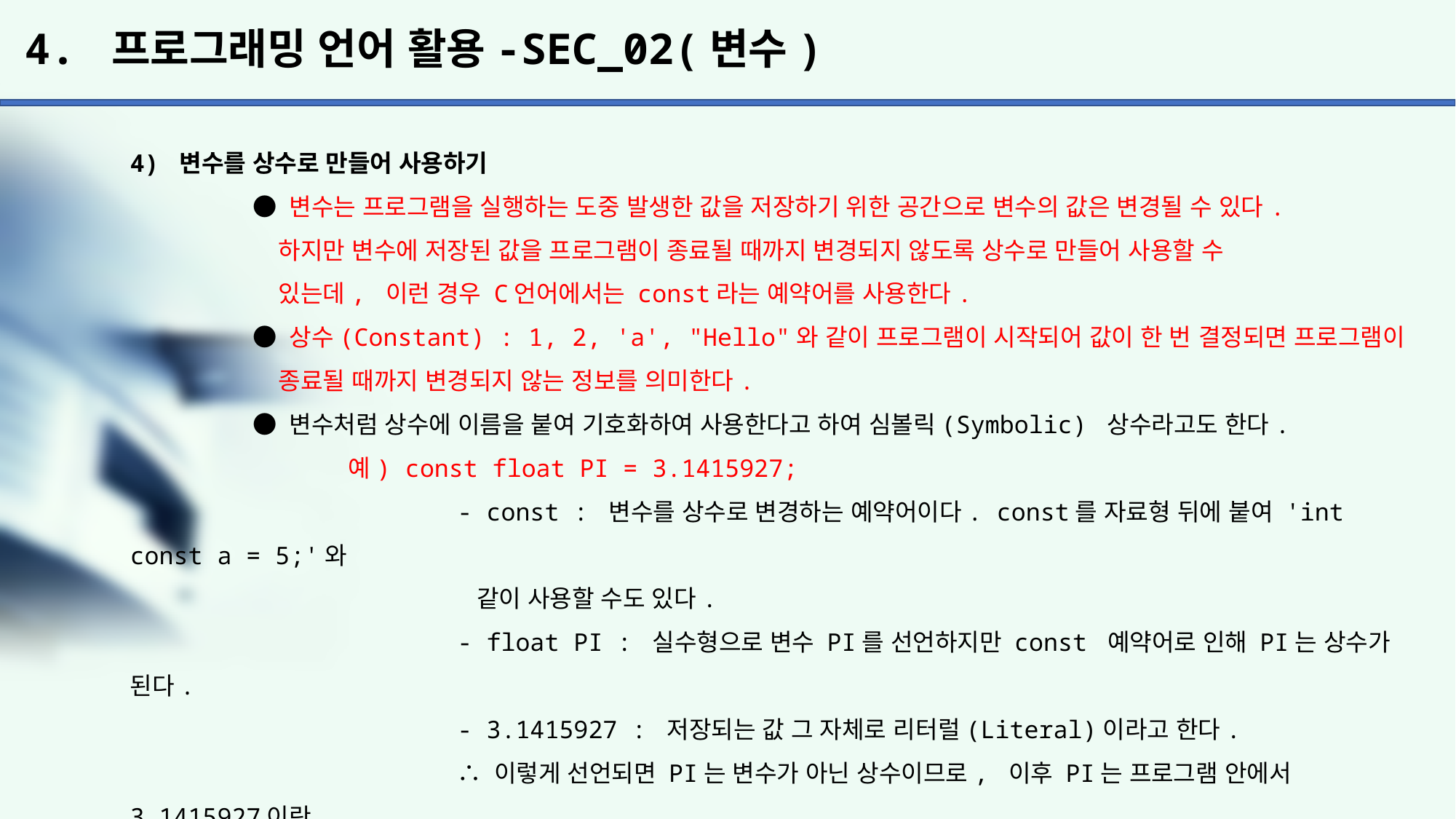

# 4. 프로그래밍 언어 활용-SEC_02(변수)
4) 변수를 상수로 만들어 사용하기
	  ● 변수는 프로그램을 실행하는 도중 발생한 값을 저장하기 위한 공간으로 변수의 값은 변경될 수 있다.
	     하지만 변수에 저장된 값을 프로그램이 종료될 때까지 변경되지 않도록 상수로 만들어 사용할 수
	     있는데, 이런 경우 C언어에서는 const라는 예약어를 사용한다.
	  ● 상수(Constant) : 1, 2, 'a', "Hello"와 같이 프로그램이 시작되어 값이 한 번 결정되면 프로그램이
	     종료될 때까지 변경되지 않는 정보를 의미한다.
	  ● 변수처럼 상수에 이름을 붙여 기호화하여 사용한다고 하여 심볼릭(Symbolic) 상수라고도 한다.
		예) const float PI = 3.1415927;
			- const : 변수를 상수로 변경하는 예약어이다. const를 자료형 뒤에 붙여 'int const a = 5;'와
			  같이 사용할 수도 있다.
			- float PI : 실수형으로 변수 PI를 선언하지만 const 예약어로 인해 PI는 상수가 된다.
			- 3.1415927 : 저장되는 값 그 자체로 리터럴(Literal)이라고 한다.
			∴ 이렇게 선언되면 PI는 변수가 아닌 상수이므로, 이후 PI는 프로그램 안에서 3.1415927이란
			   값으로 고정되어 사용된다.